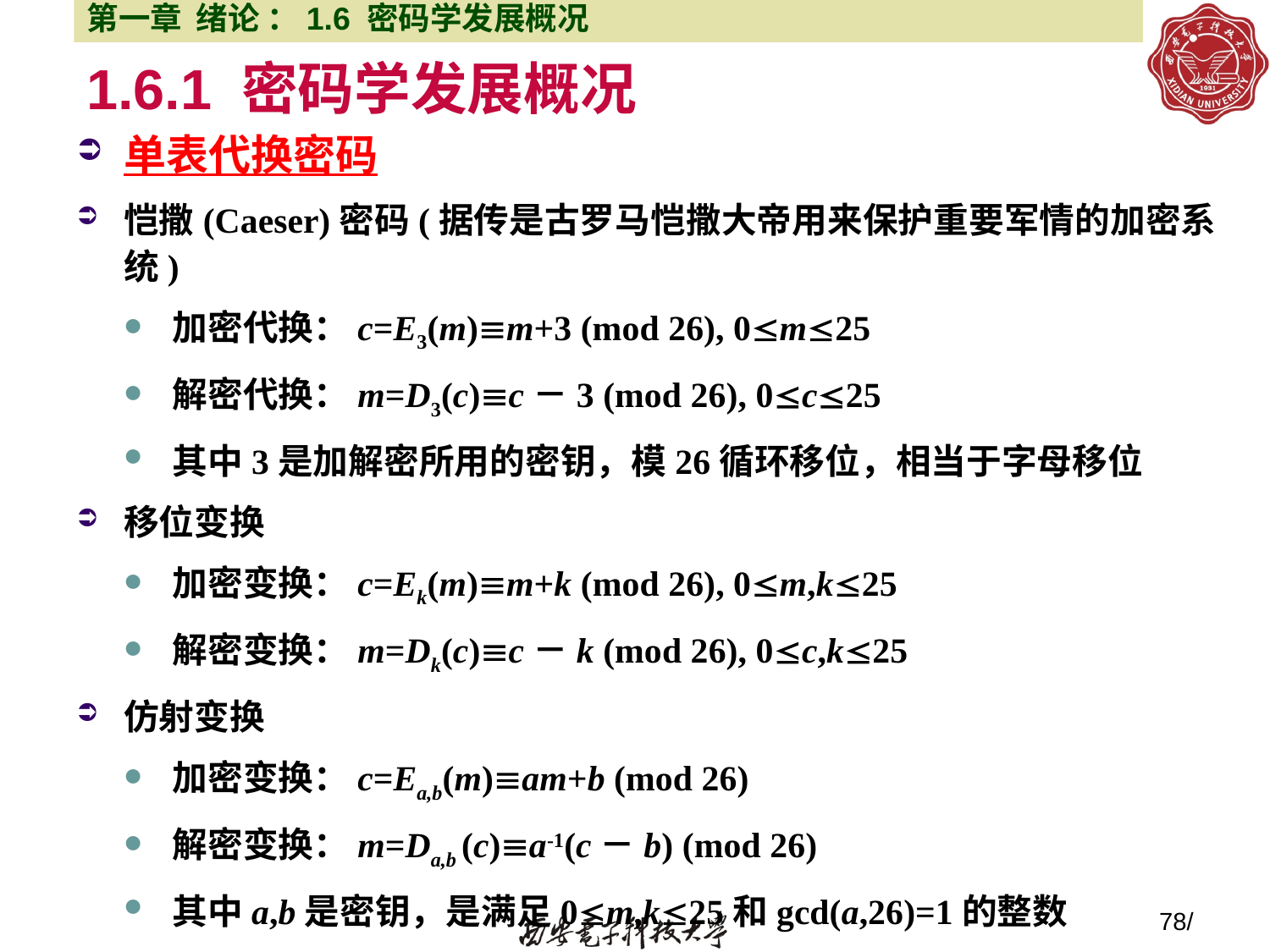

第一章  绪论 ：1.6 密码学发展概况
# 1.6.1 密码学发展概况
单表代换密码
恺撒(Caeser)密码(据传是古罗马恺撒大帝用来保护重要军情的加密系统)
加密代换：c=E3(m)≡m+3 (mod 26), 0≤m≤25
解密代换：m=D3(c)≡c－3 (mod 26), 0≤c≤25
其中3是加解密所用的密钥，模26循环移位，相当于字母移位
移位变换
加密变换：c=Ek(m)≡m+k (mod 26), 0≤m,k≤25
解密变换：m=Dk(c)≡c－k (mod 26), 0≤c,k≤25
仿射变换
加密变换：c=Ea,b(m)≡am+b (mod 26)
解密变换：m=Da,b (c)≡a-1(c－b) (mod 26)
其中a,b是密钥，是满足0≤m,k≤25和gcd(a,26)=1的整数
注意这里a,b不是两个密钥，而总称为算法的一个密钥
78/